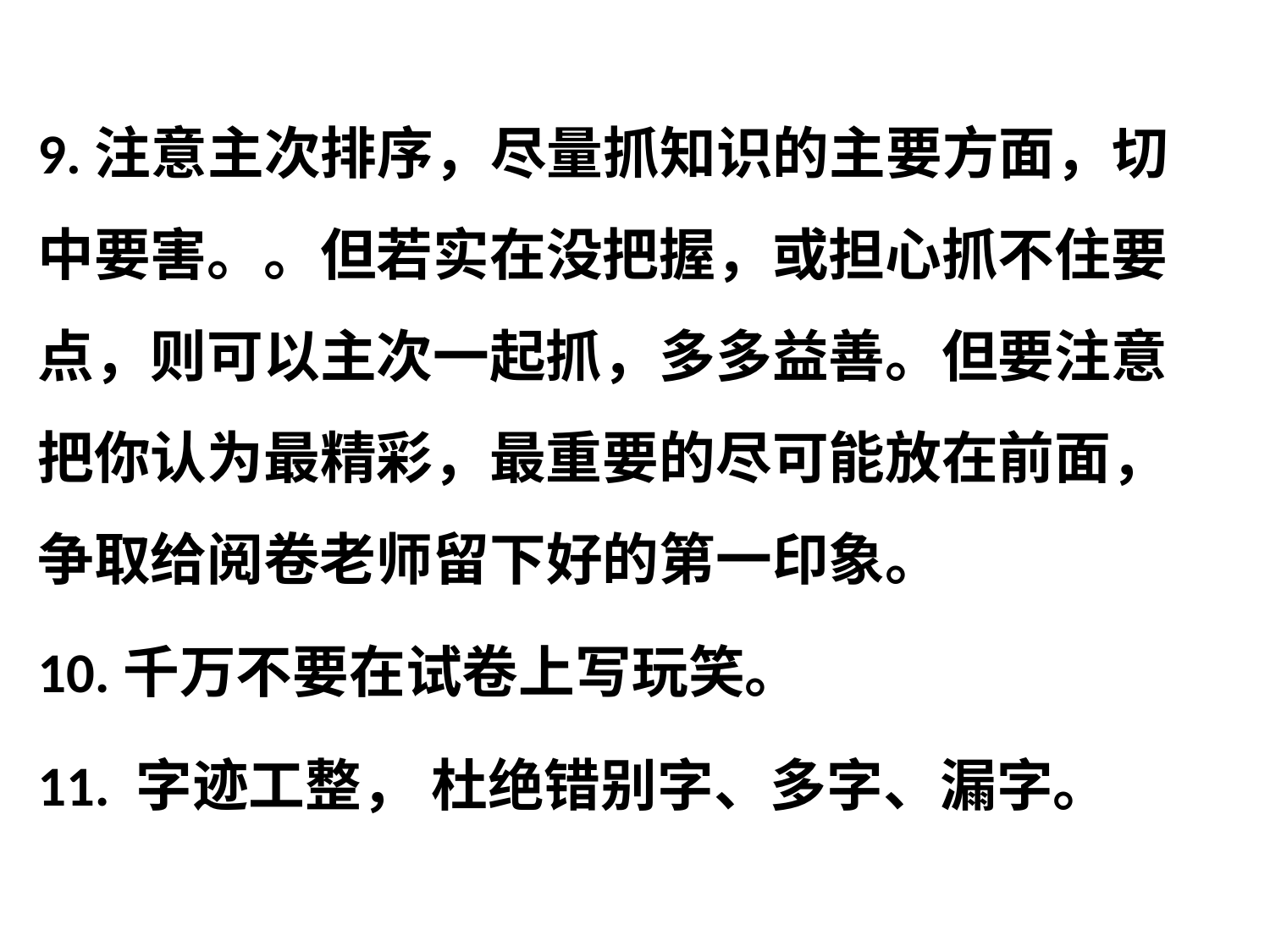

9.注意主次排序，尽量抓知识的主要方面，切中要害。。但若实在没把握，或担心抓不住要点，则可以主次一起抓，多多益善。但要注意把你认为最精彩，最重要的尽可能放在前面，争取给阅卷老师留下好的第一印象。
10.千万不要在试卷上写玩笑。
11. 字迹工整， 杜绝错别字、多字、漏字。